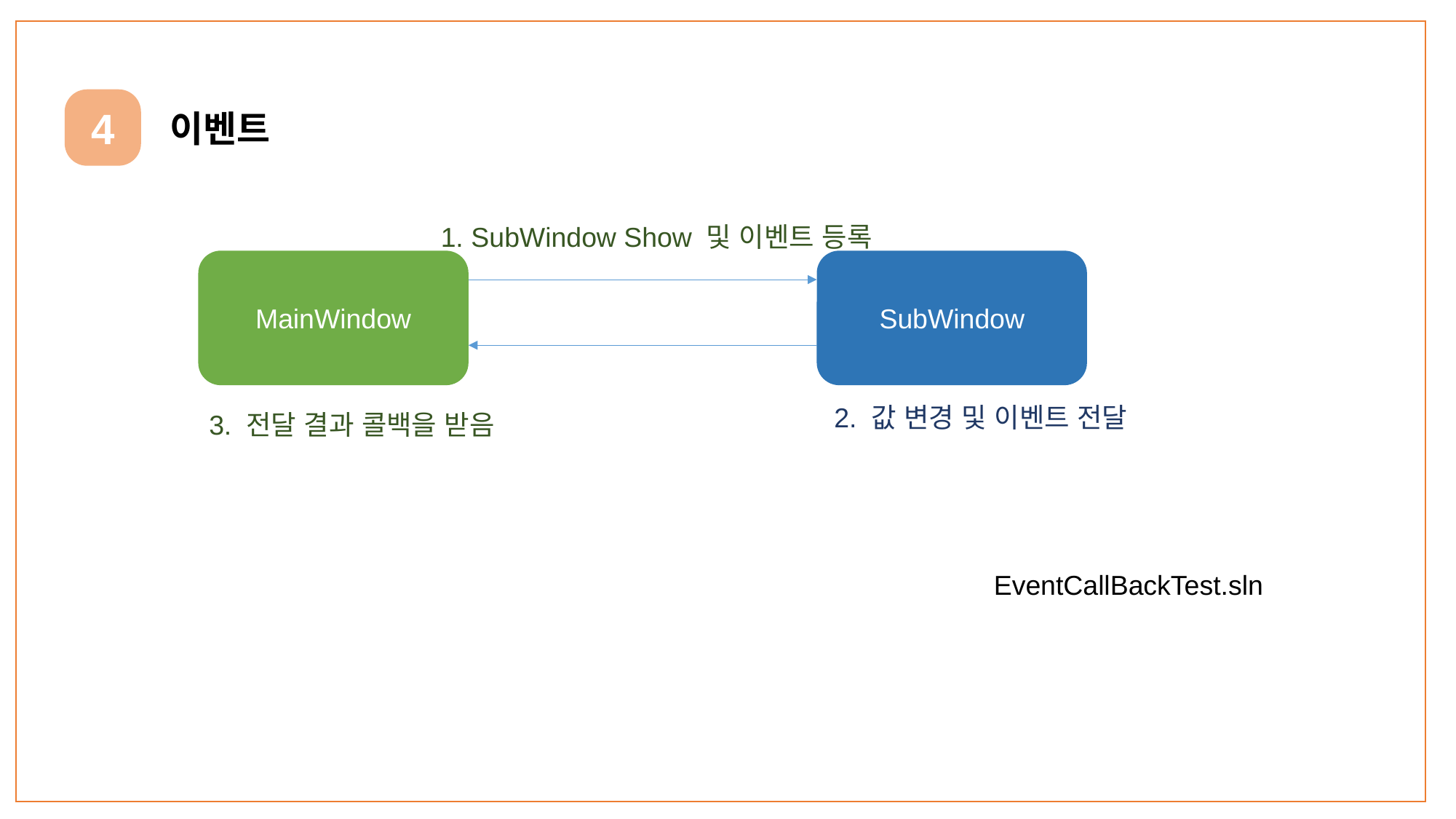

4
   이벤트

1. SubWindow Show 및 이벤트 등록
MainWindow
SubWindow
2. 값 변경 및 이벤트 전달
3. 전달 결과 콜백을 받음
EventCallBackTest.sln